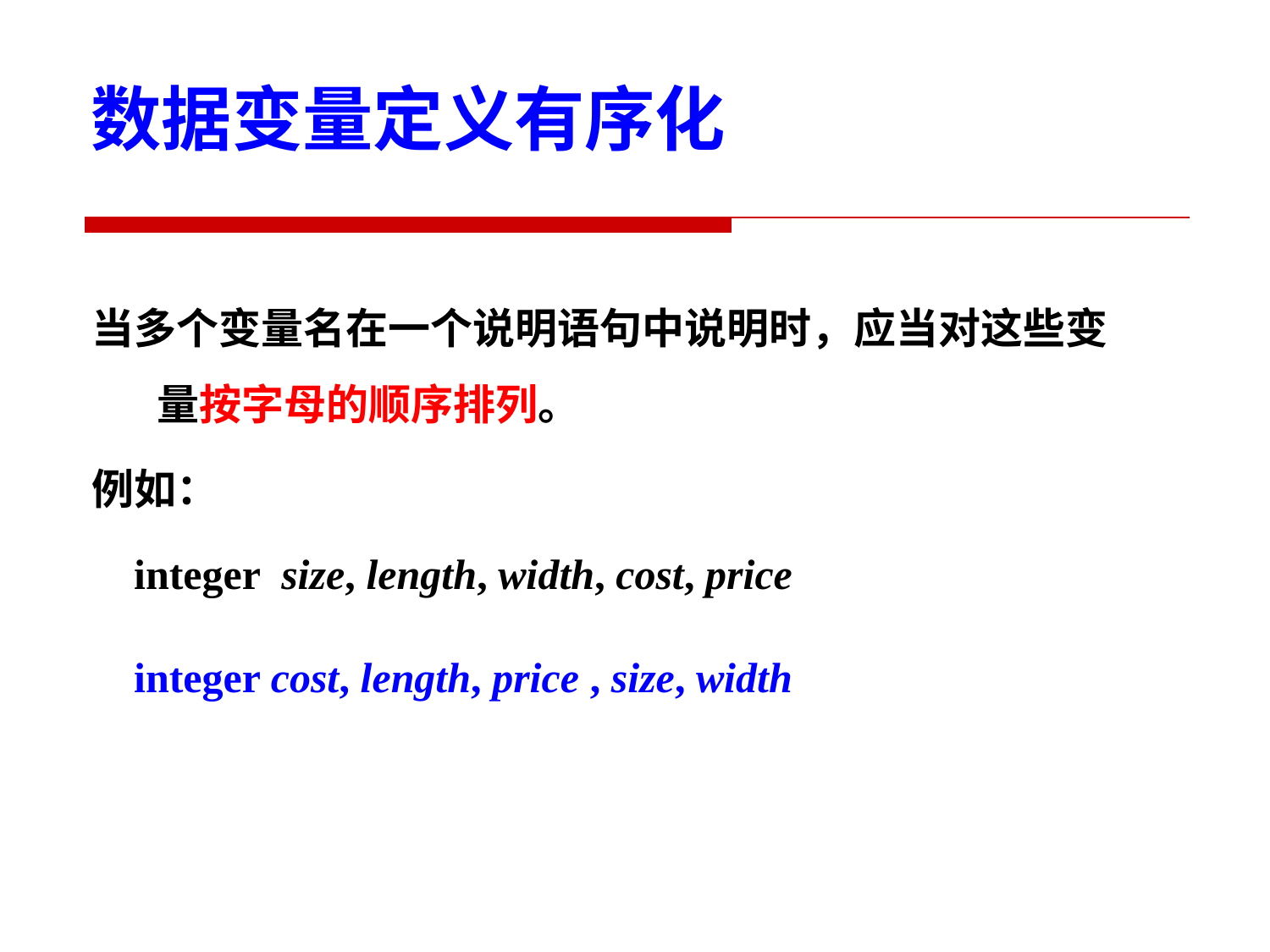

数据变量定义有序化
当多个变量名在一个说明语句中说明时，应当对这些变量按字母的顺序排列。
例如：
    integer  size, length, width, cost, price
    integer cost, length, price , size, width